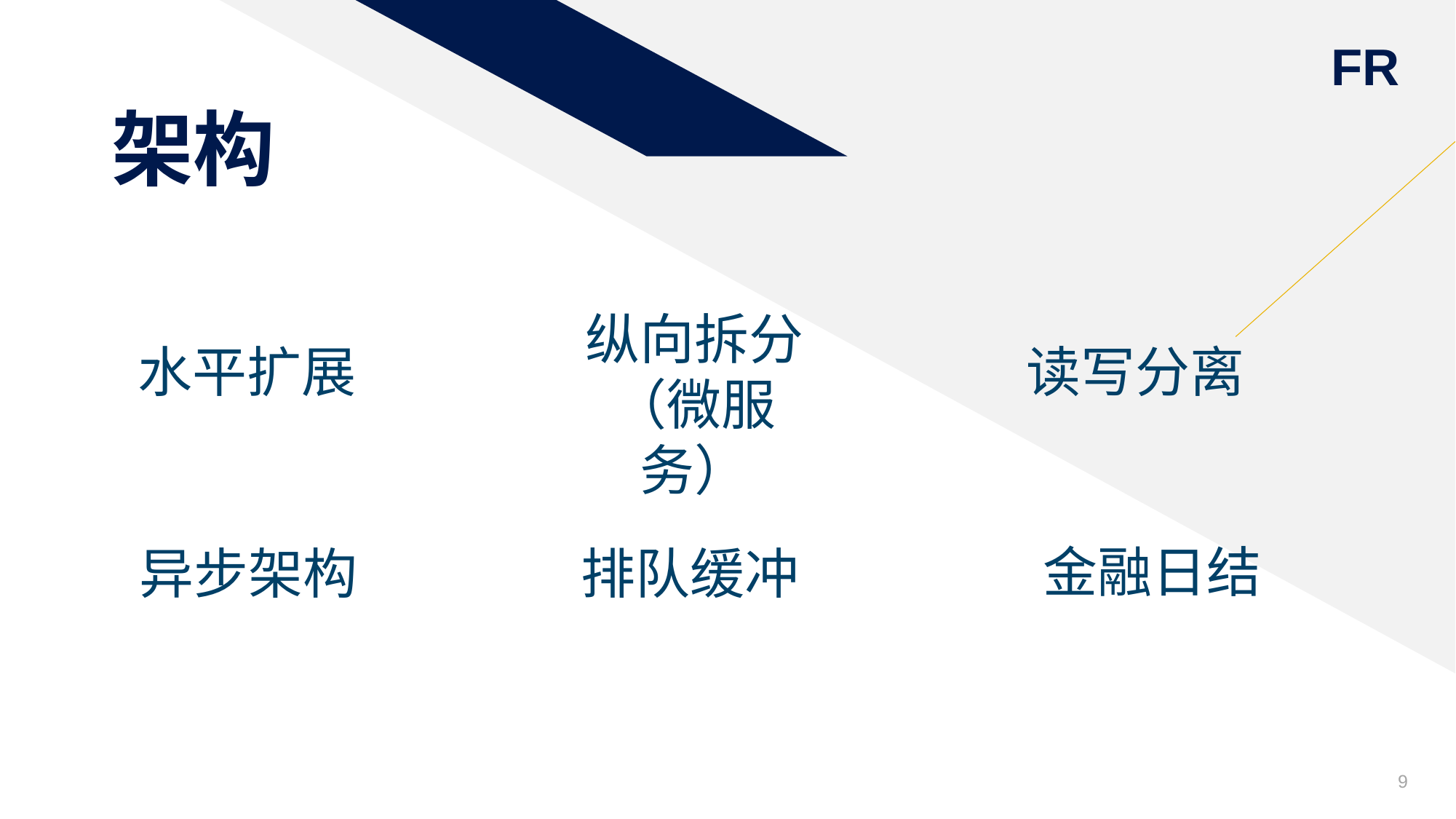

# 架构
纵向拆分
（微服务）
读写分离
水平扩展
金融日结
异步架构
排队缓冲
9